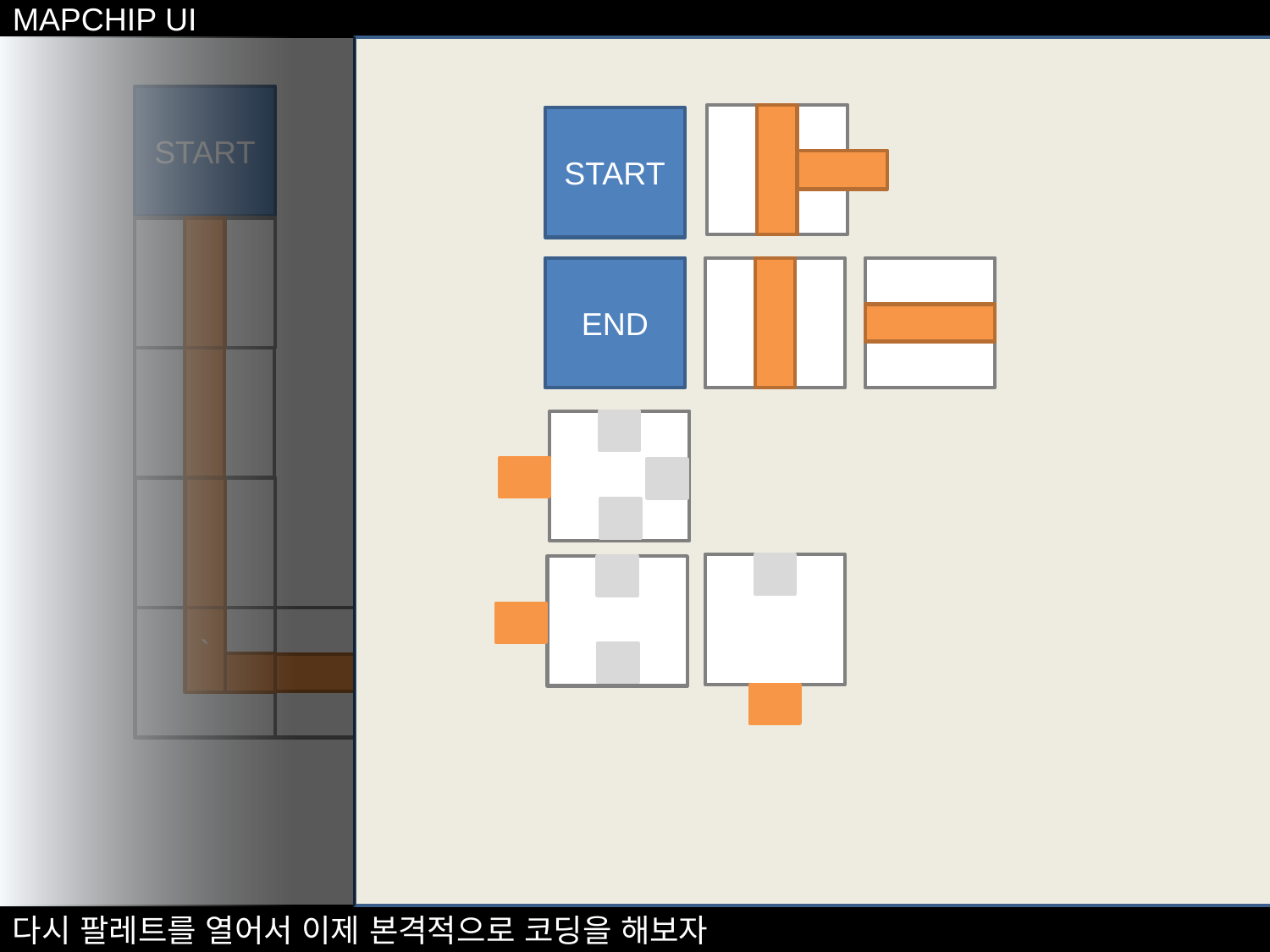

MAPCHIP UI

START

START

END

END

`

다시 팔레트를 열어서 이제 본격적으로 코딩을 해보자